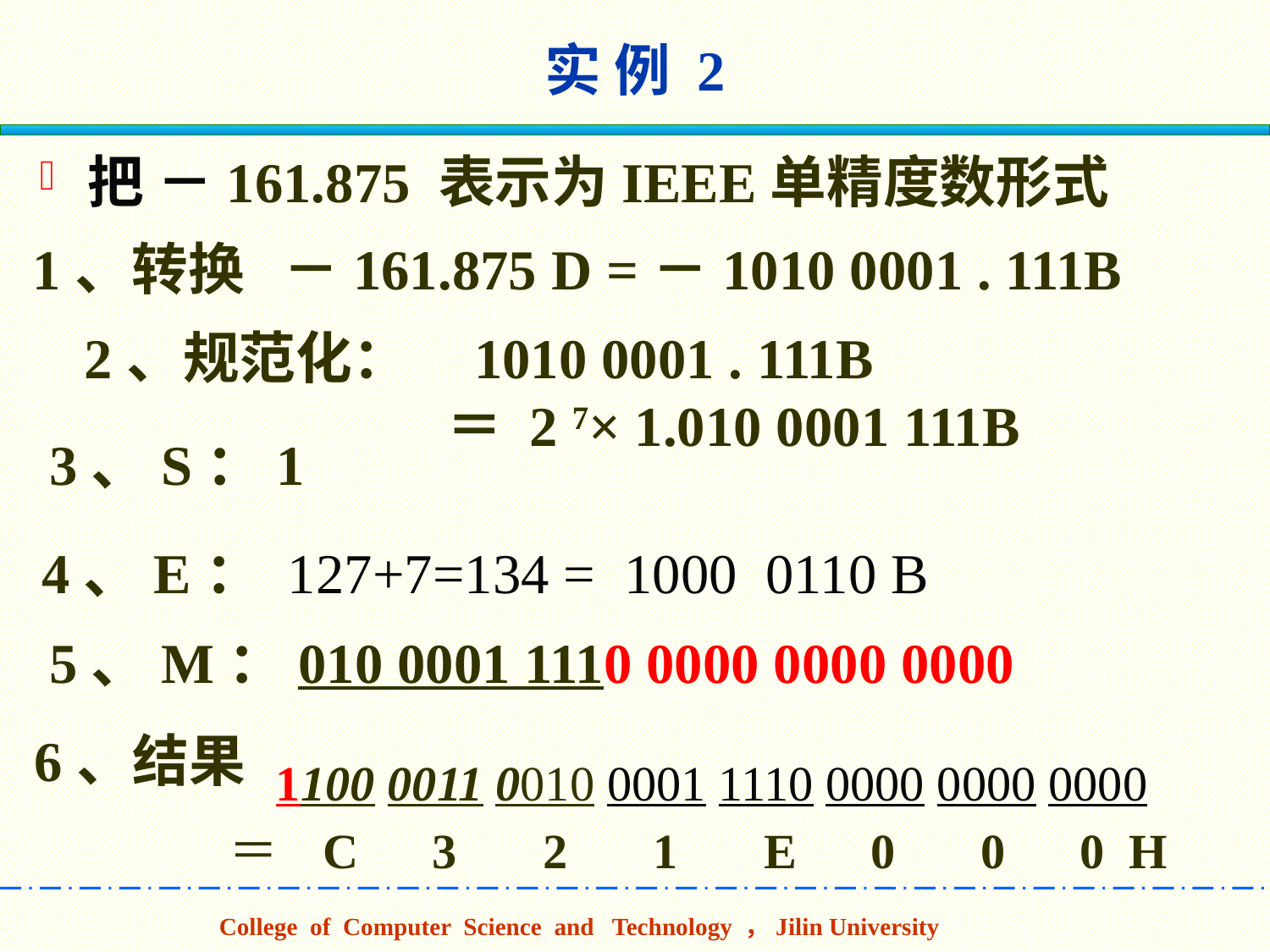

# 实 例 2
把 －161.875 表示为IEEE单精度数形式
1、转换   －161.875 D =－1010 0001 . 111B
2、规范化：    1010 0001 . 111B
                           ＝ 2 7× 1.010 0001 111B
3、S：1
4、E： 127+7=134 =  1000  0110 B
5、M：010 0001 1110 0000 0000 0000
6、结果
1100 0011 0010 0001 1110 0000 0000 0000
＝   C      3       2       1       E      0       0      0  H